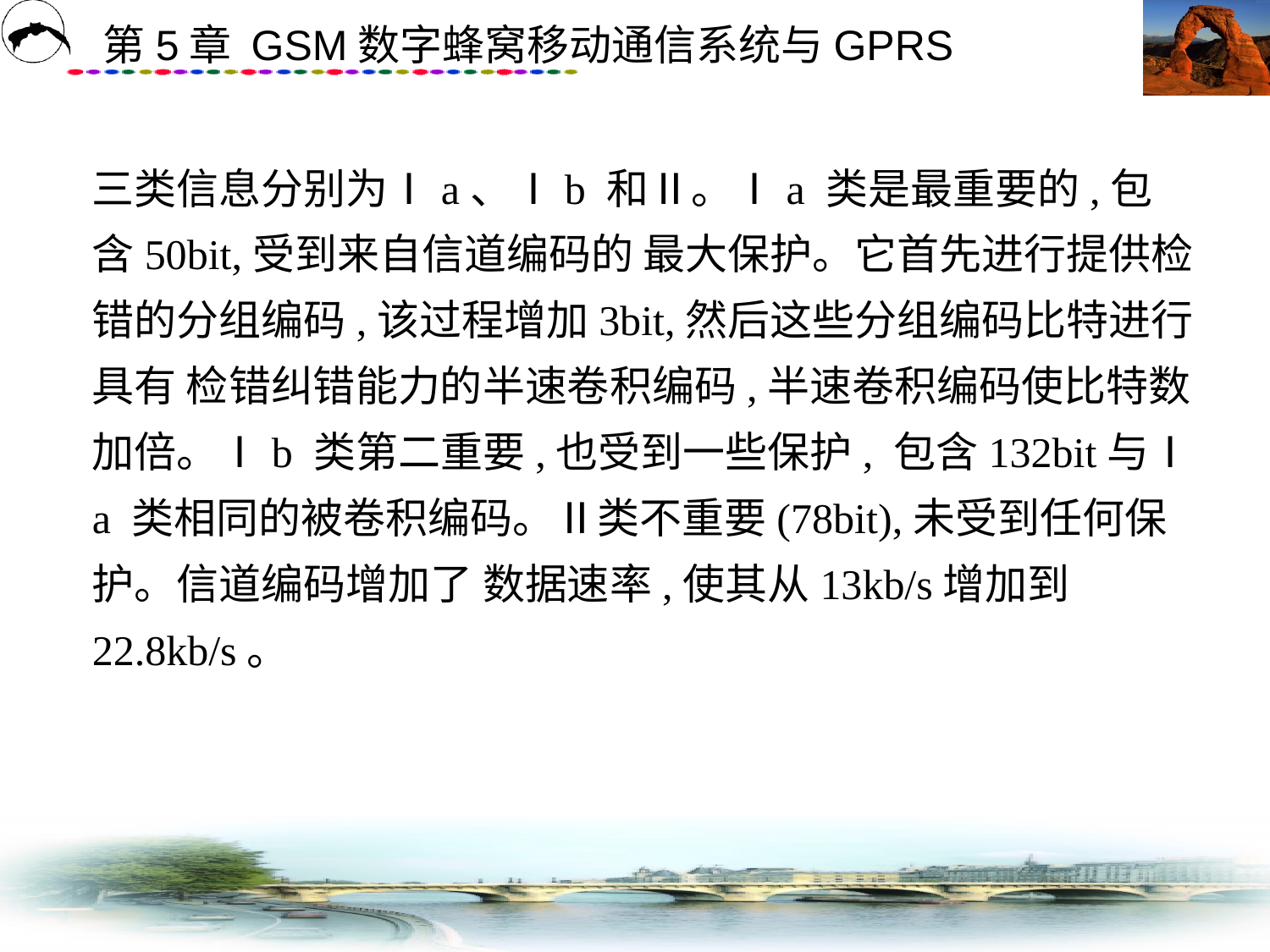

# 三类信息分别为Ⅰa、Ⅰb 和Ⅱ。Ⅰa 类是最重要的,包含50bit,受到来自信道编码的 最大保护。它首先进行提供检错的分组编码,该过程增加3bit,然后这些分组编码比特进行具有 检错纠错能力的半速卷积编码,半速卷积编码使比特数加倍。Ⅰb 类第二重要,也受到一些保护, 包含132bit与Ⅰa 类相同的被卷积编码。Ⅱ类不重要(78bit),未受到任何保护。信道编码增加了 数据速率,使其从13kb/s增加到 22.8kb/s。